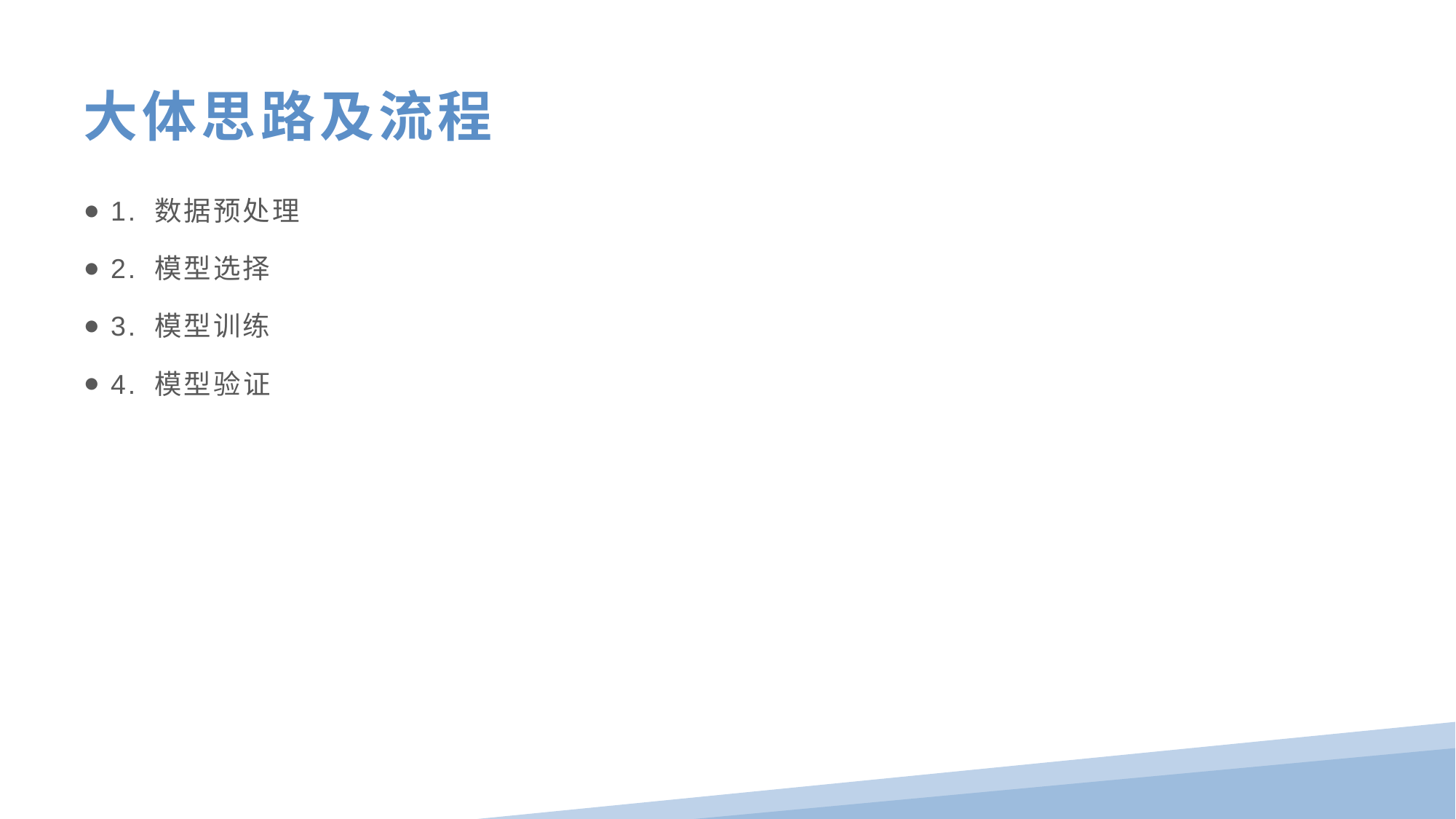

大体思路及流程
1. 数据预处理
2. 模型选择
3. 模型训练
4. 模型验证